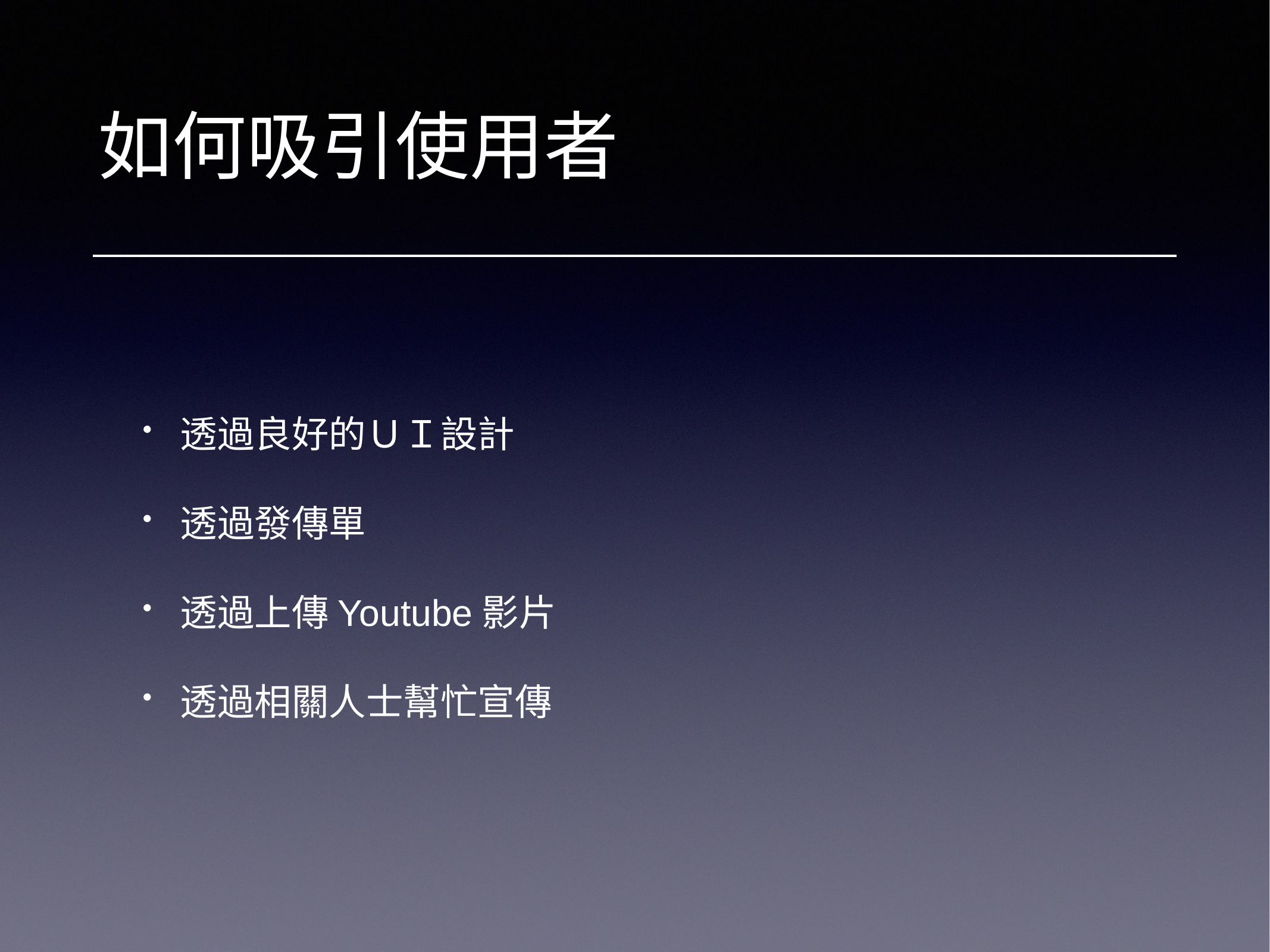

# 如何吸引使用者

透過良好的ＵＩ設計
透過發傳單
透過上傳Youtube影片
透過相關人士幫忙宣傳